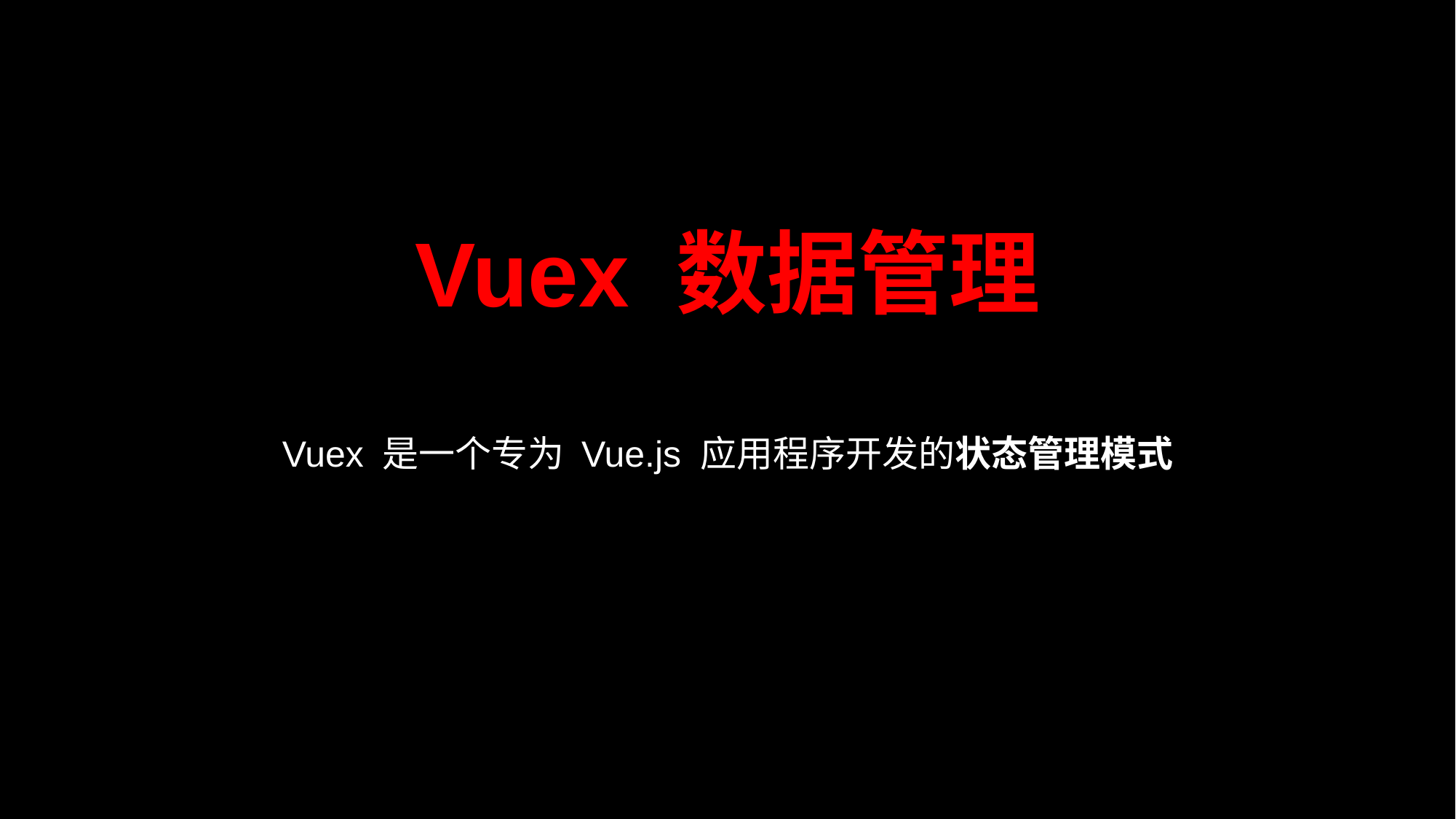

# Vuex 数据管理
Vuex 是一个专为 Vue.js 应用程序开发的状态管理模式